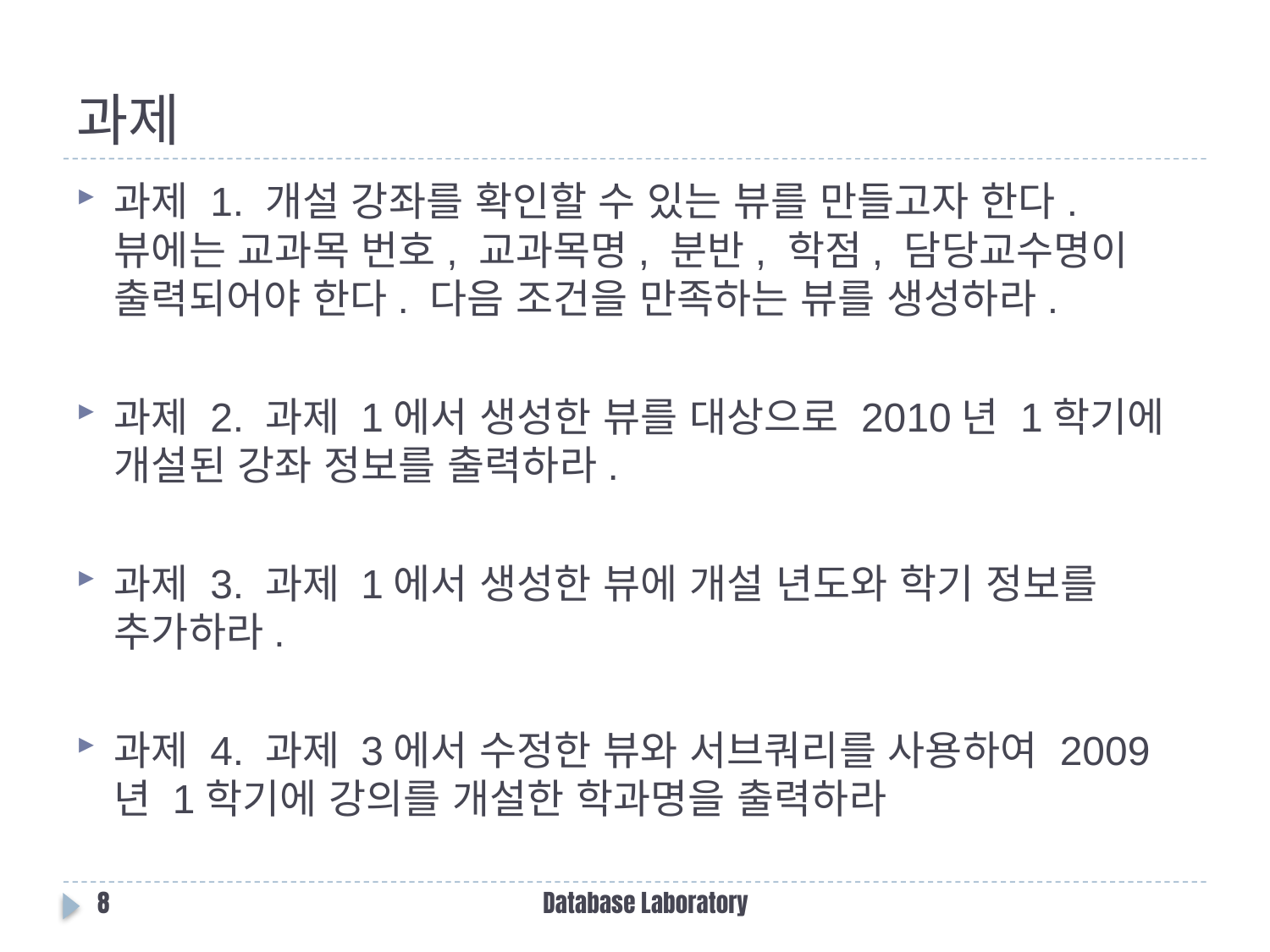

# 과제
과제 1. 개설 강좌를 확인할 수 있는 뷰를 만들고자 한다. 뷰에는 교과목 번호, 교과목명, 분반, 학점, 담당교수명이 출력되어야 한다. 다음 조건을 만족하는 뷰를 생성하라.

과제 2. 과제 1에서 생성한 뷰를 대상으로 2010년 1학기에 개설된 강좌 정보를 출력하라.

과제 3. 과제 1에서 생성한 뷰에 개설 년도와 학기 정보를 추가하라.

과제 4. 과제 3에서 수정한 뷰와 서브쿼리를 사용하여 2009년 1학기에 강의를 개설한 학과명을 출력하라
8
Database Laboratory